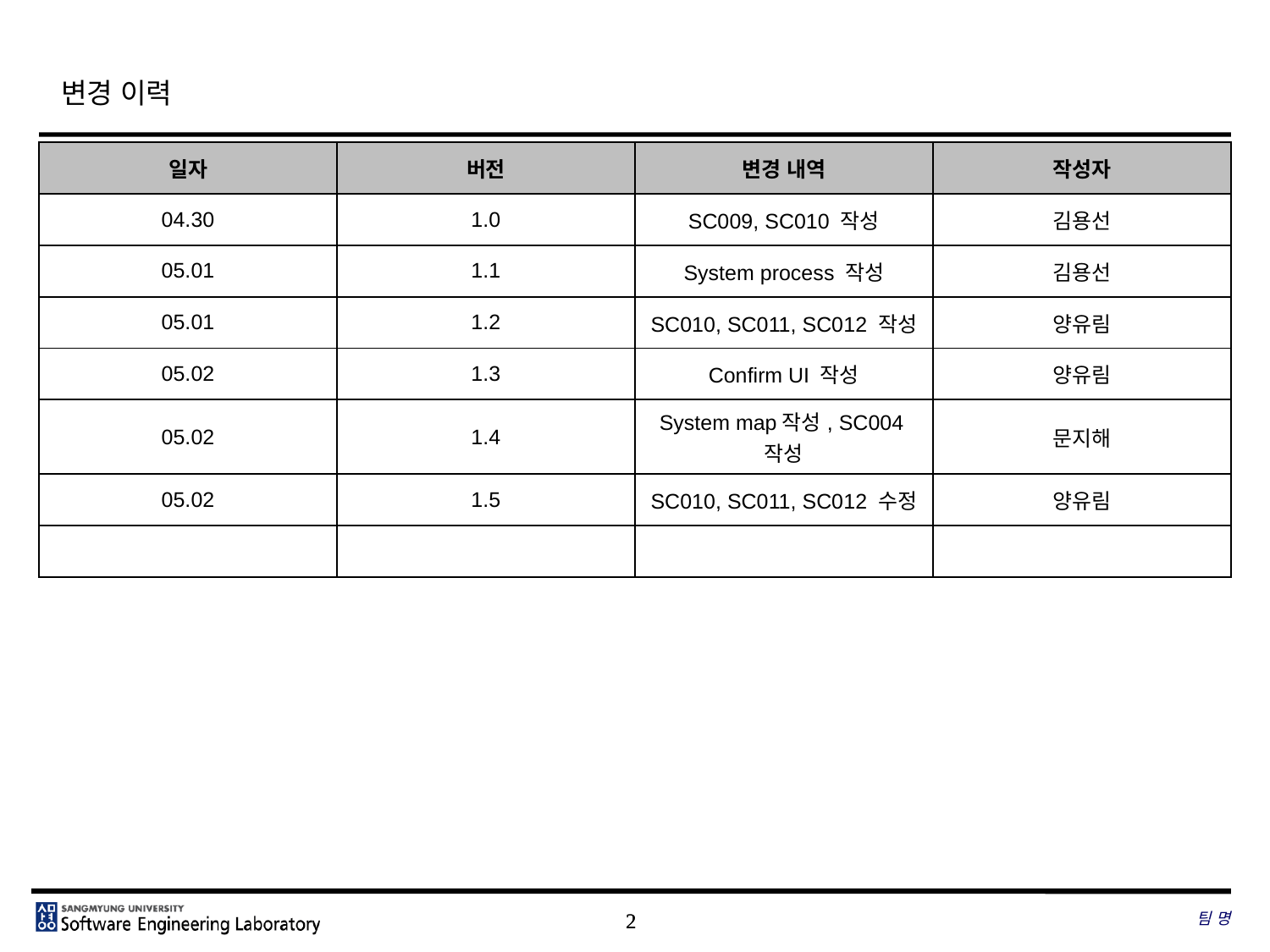

# 변경 이력
| 일자 | 버전 | 변경 내역 | 작성자 |
| --- | --- | --- | --- |
| 04.30 | 1.0 | SC009, SC010 작성 | 김용선 |
| 05.01 | 1.1 | System process 작성 | 김용선 |
| 05.01 | 1.2 | SC010, SC011, SC012 작성 | 양유림 |
| 05.02 | 1.3 | Confirm UI 작성 | 양유림 |
| 05.02 | 1.4 | System map작성, SC004작성 | 문지해 |
| 05.02 | 1.5 | SC010, SC011, SC012 수정 | 양유림 |
|  |  |  |  |
팀 명